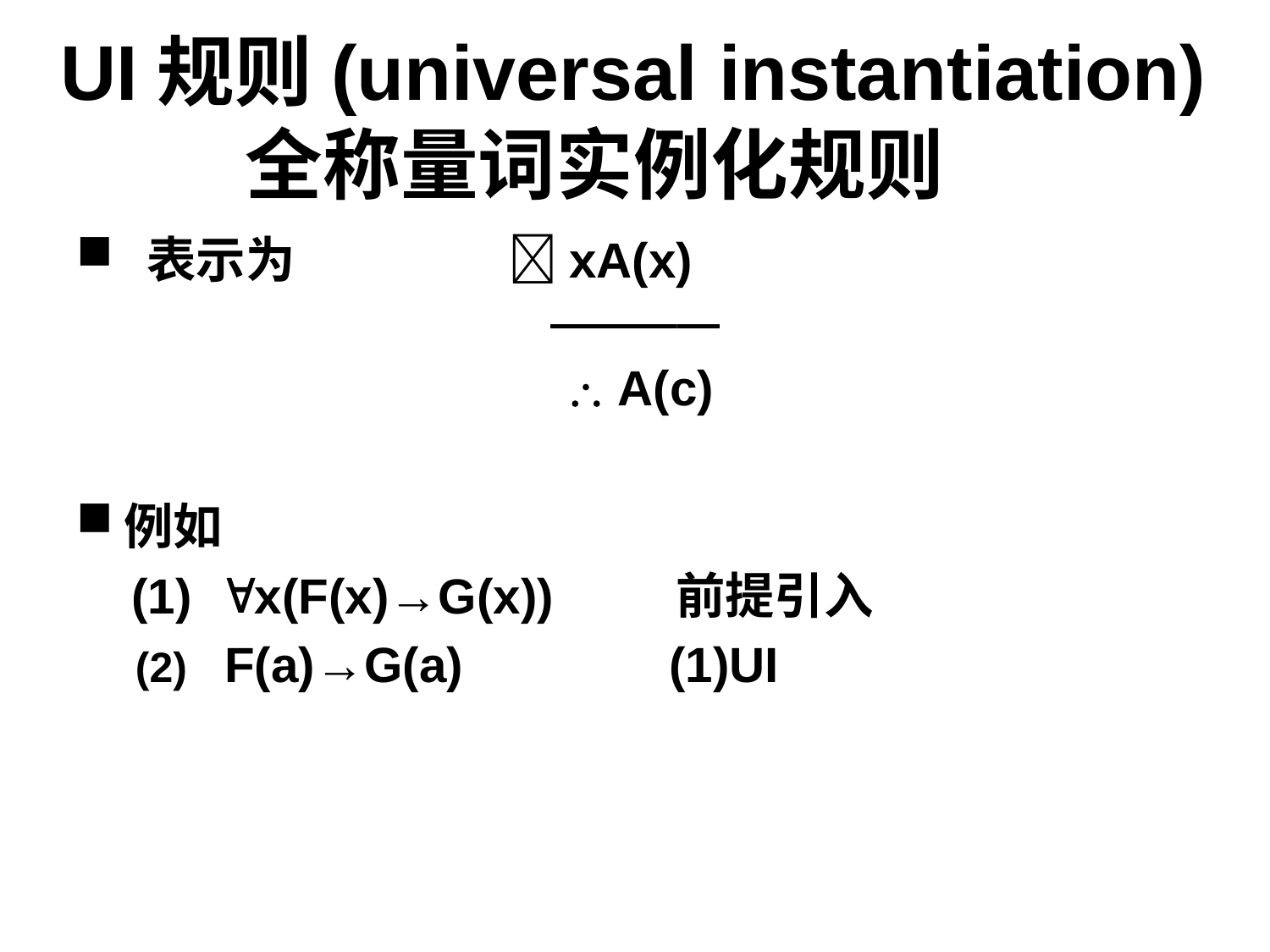

# UI规则(universal instantiation) 全称量词实例化规则
 表示为                   ∀xA(x)
————
 ∴ A(c)

例如
    (1)  ∀x(F(x)→G(x))        前提引入
     (2)   F(a)→G(a)               (1)UI